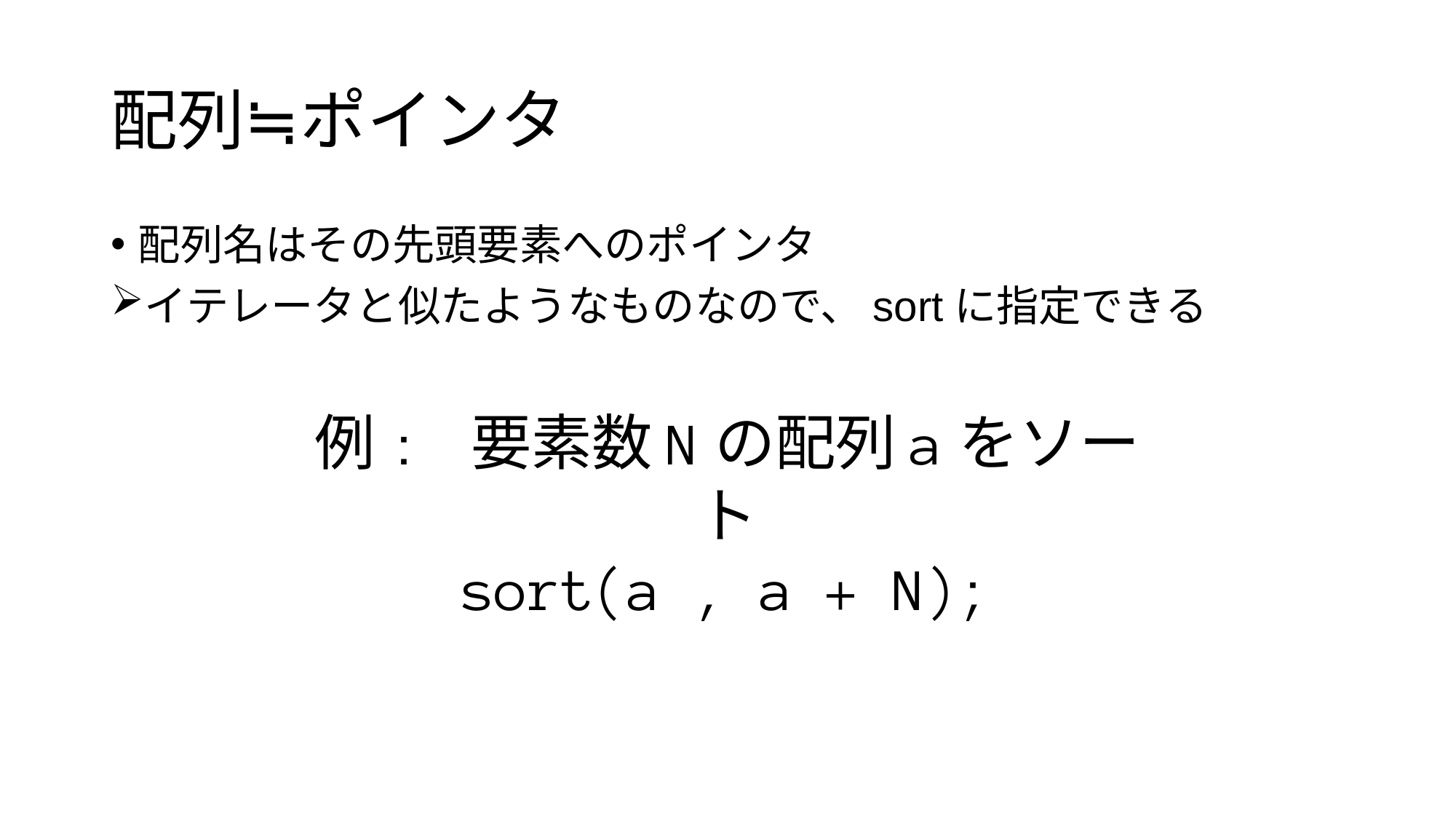

# 配列≒ポインタ
配列名はその先頭要素へのポインタ
イテレータと似たようなものなので、sortに指定できる
例: 要素数Nの配列aをソート
sort(a , a + N);